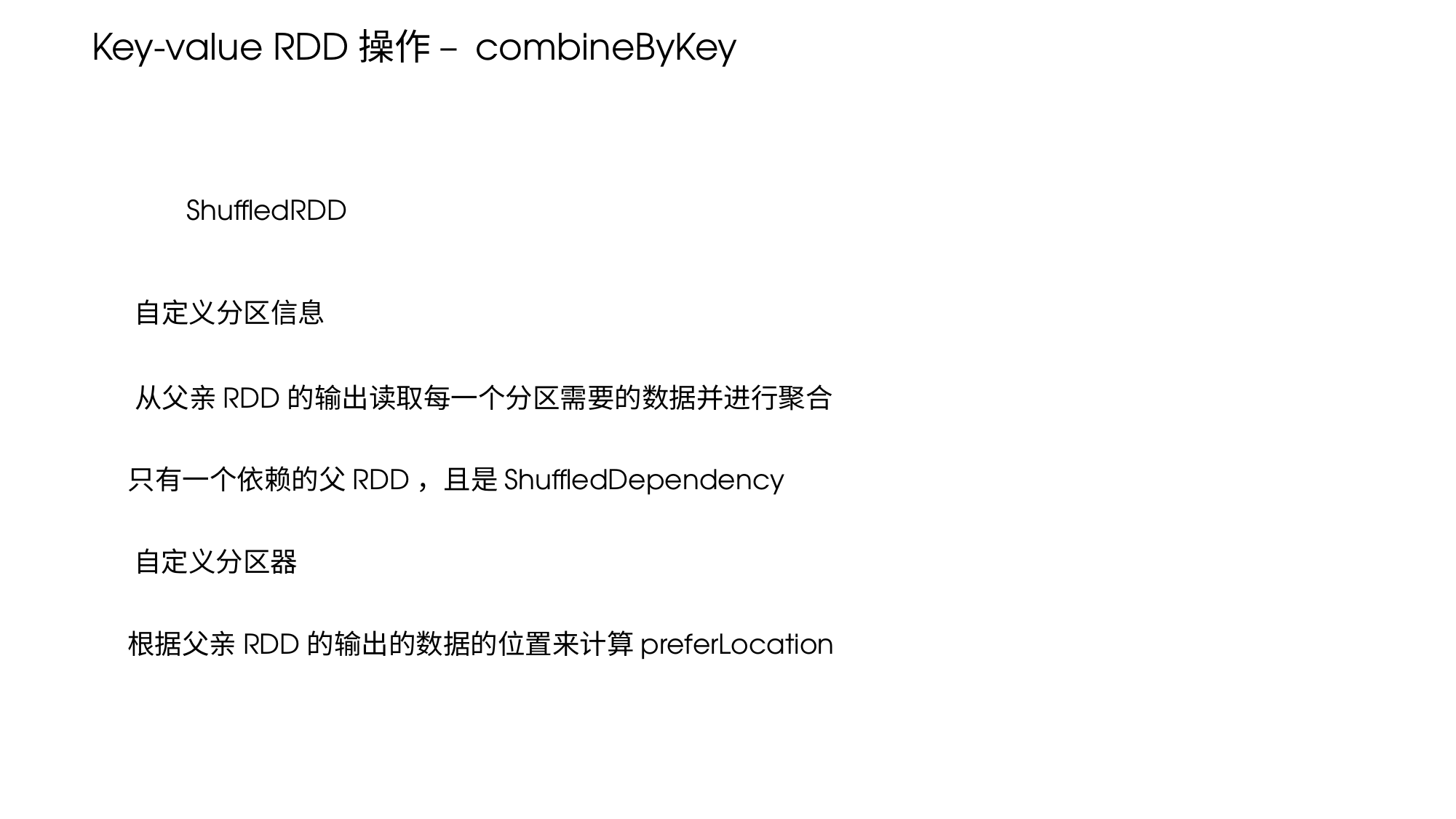

Key-value RDD操作 – combineByKey
ShuffledRDD
自定义分区信息
从父亲RDD的输出读取每一个分区需要的数据并进行聚合
只有一个依赖的父RDD，且是ShuffledDependency
自定义分区器
根据父亲RDD的输出的数据的位置来计算preferLocation